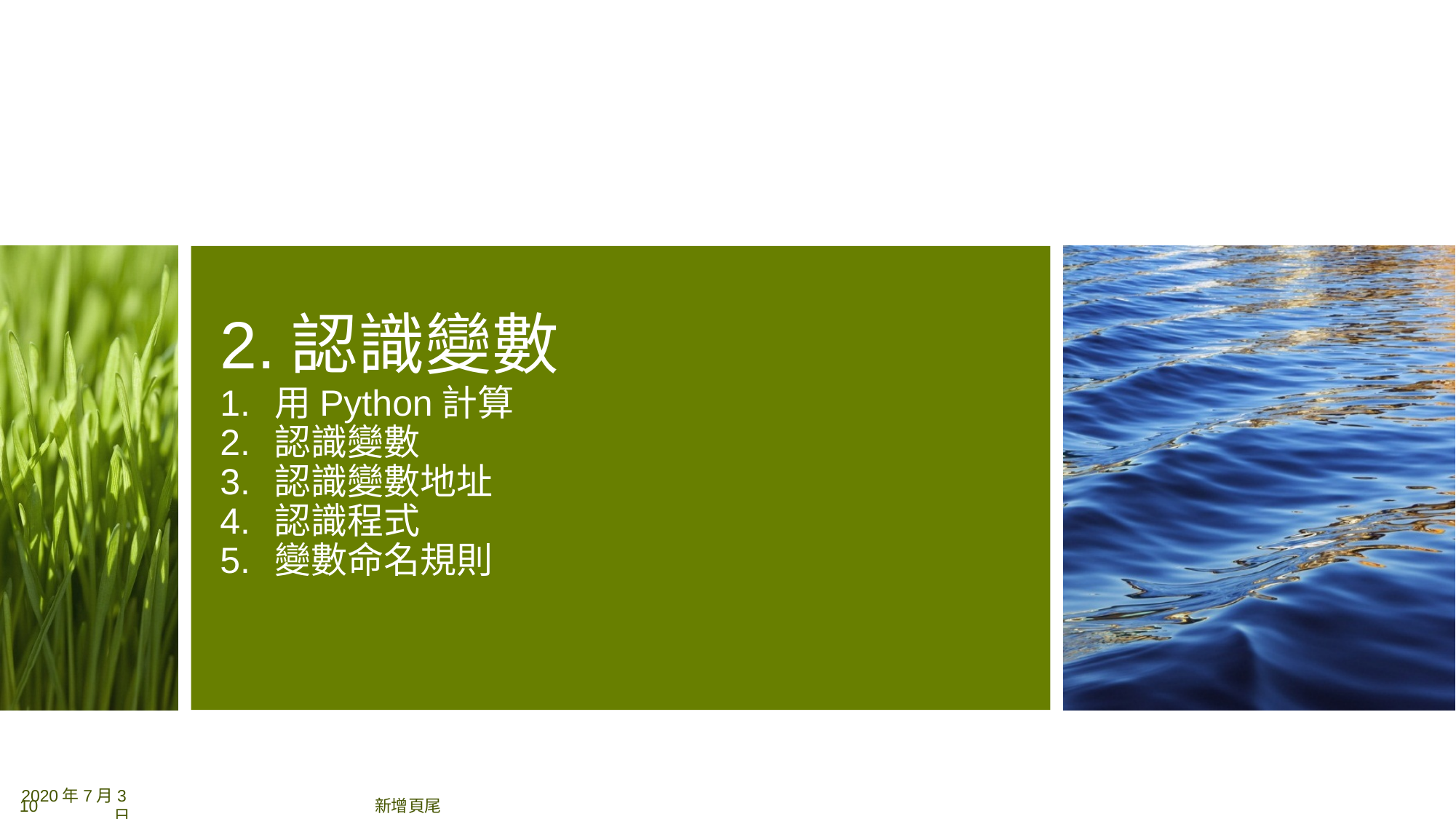

# 2.認識變數
用Python計算
認識變數
認識變數地址
認識程式
變數命名規則
10
2020年7月3日
新增頁尾